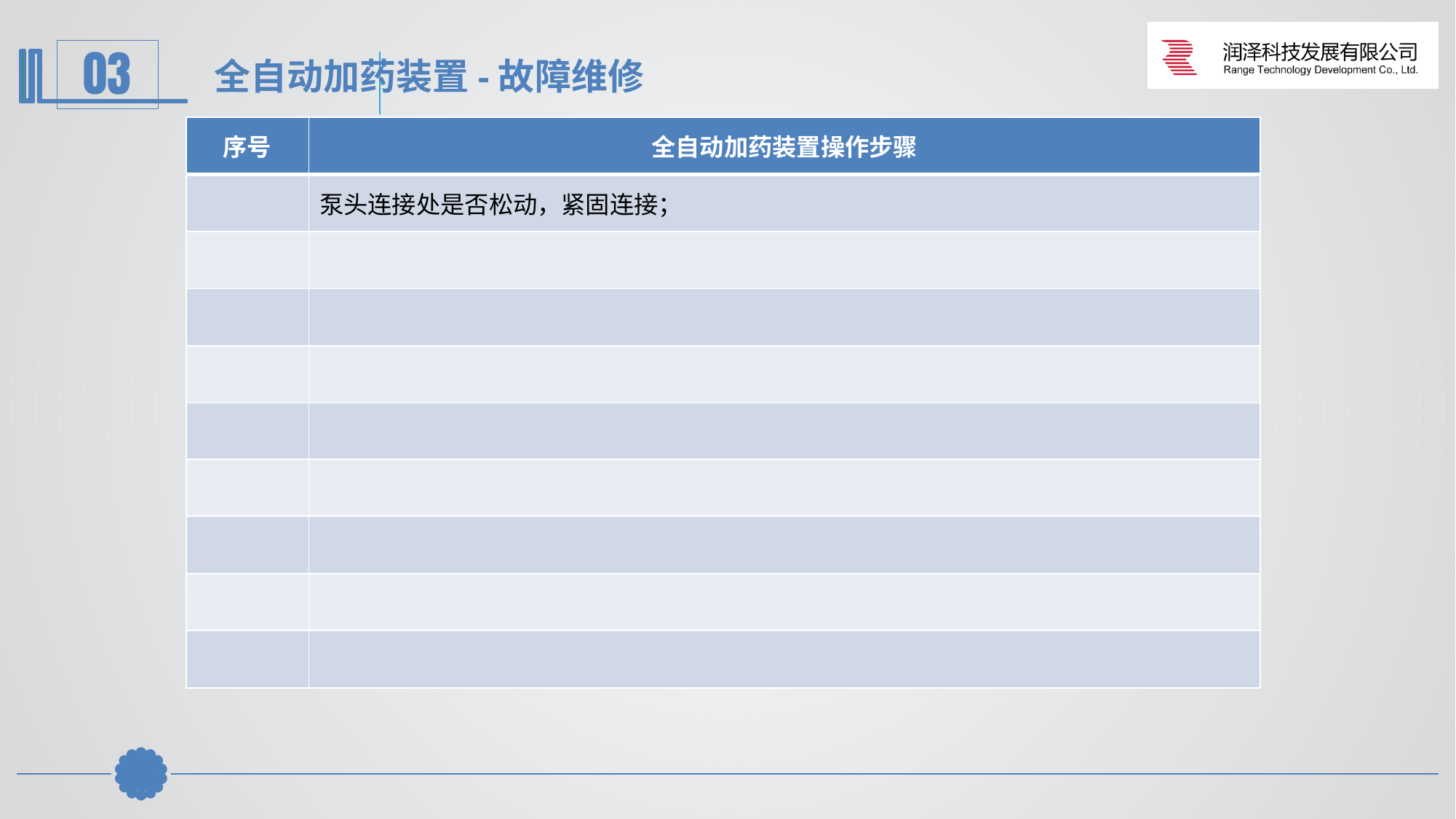

全自动加药装置-故障维修
| 序号 | 全自动加药装置操作步骤 |
| --- | --- |
|  | 泵头连接处是否松动，紧固连接； |
|  |  |
|  |  |
|  |  |
|  |  |
|  |  |
|  |  |
|  |  |
|  |  |
32